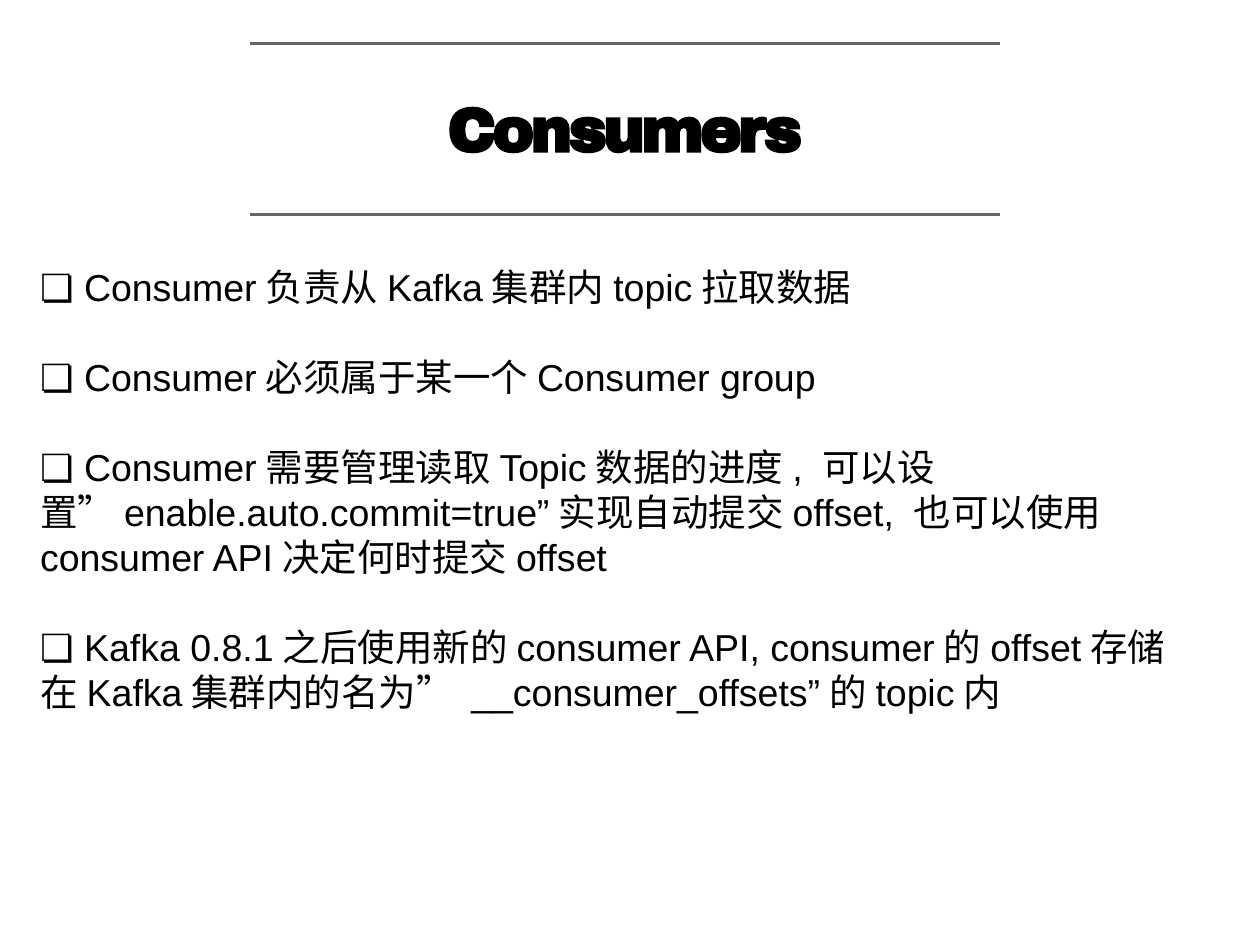

# Consumers
❏ Consumer负责从Kafka集群内topic拉取数据

❏ Consumer必须属于某一个Consumer group

❏ Consumer需要管理读取Topic数据的进度, 可以设置”enable.auto.commit=true”实现自动提交offset, 也可以使用consumer API决定何时提交offset

❏ Kafka 0.8.1之后使用新的consumer API, consumer的offset存储在Kafka集群内的名为” __consumer_offsets”的topic内